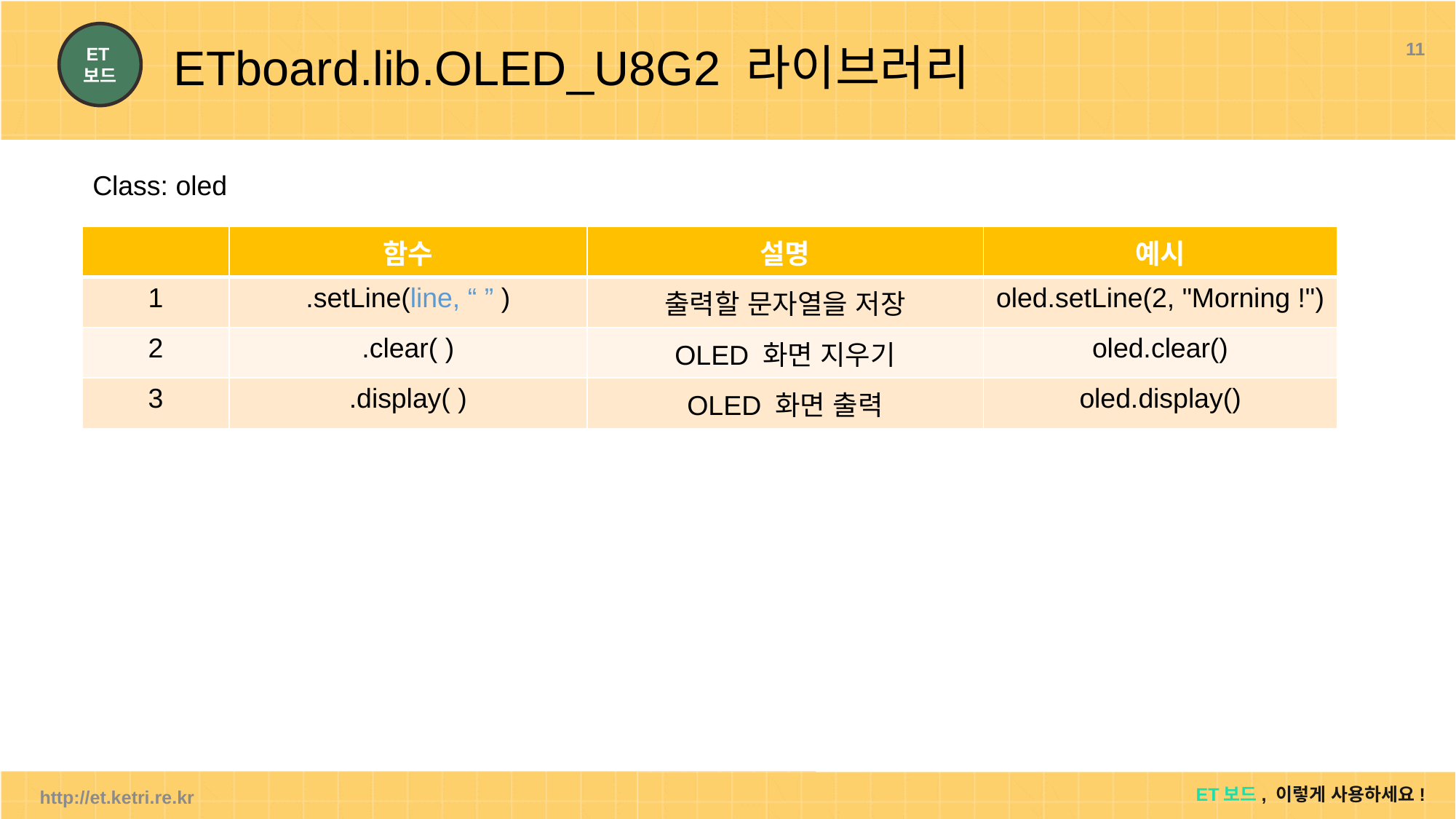

11
# ETboard.lib.OLED_U8G2 라이브러리
Class: oled
|  | 함수 | 설명 | 예시 |
| --- | --- | --- | --- |
| 1 | .setLine(line, “ ” ) | 출력할 문자열을 저장 | oled.setLine(2, "Morning !") |
| 2 | .clear( ) | OLED 화면 지우기 | oled.clear() |
| 3 | .display( ) | OLED 화면 출력 | oled.display() |
http://et.ketri.re.kr